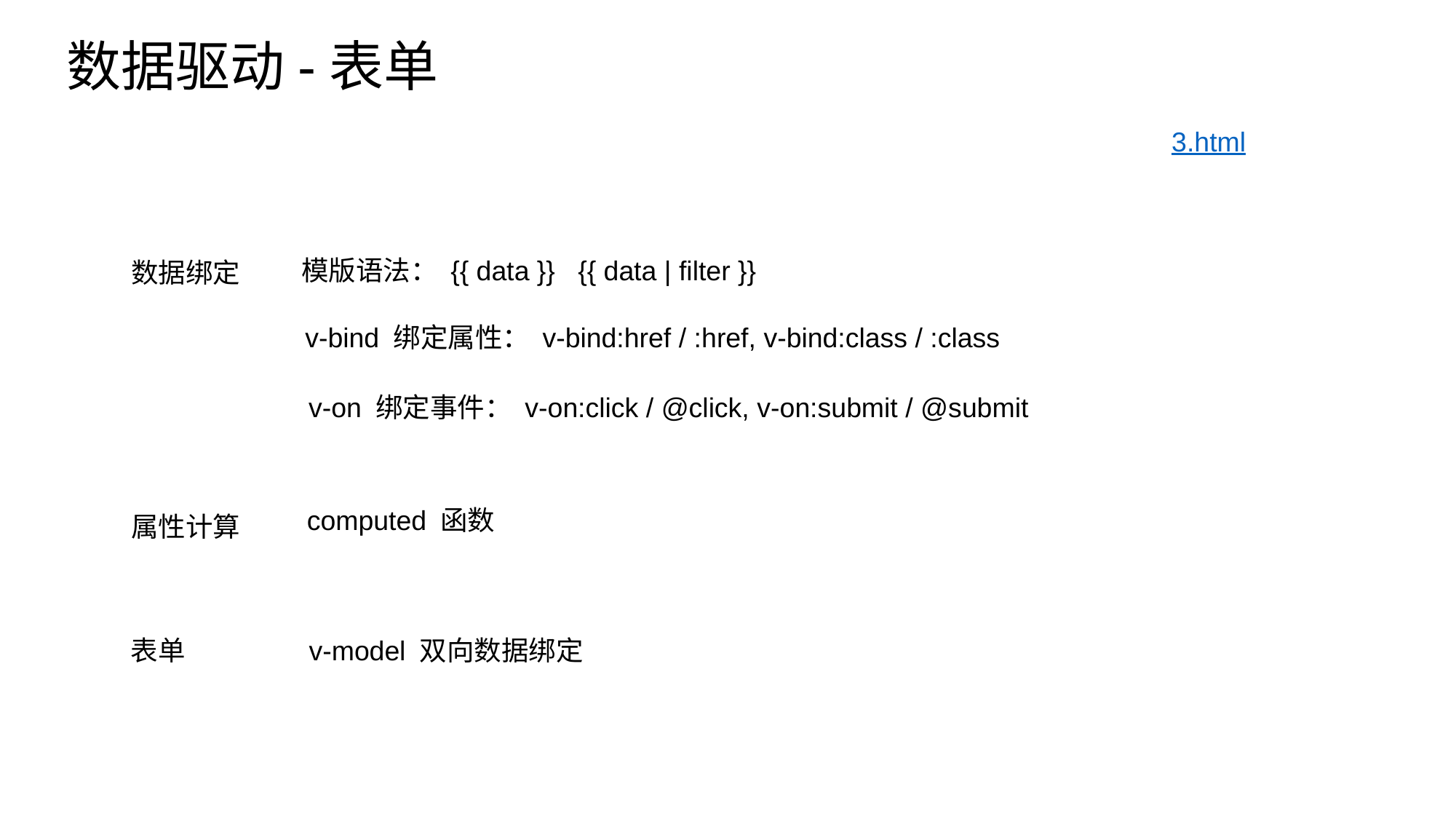

# 数据驱动-表单
3.html
模版语法： {{ data }}   {{ data | filter }}
数据绑定
v-bind 绑定属性： v-bind:href / :href, v-bind:class / :class
v-on 绑定事件： v-on:click / @click, v-on:submit / @submit
computed 函数
属性计算
v-model 双向数据绑定
表单